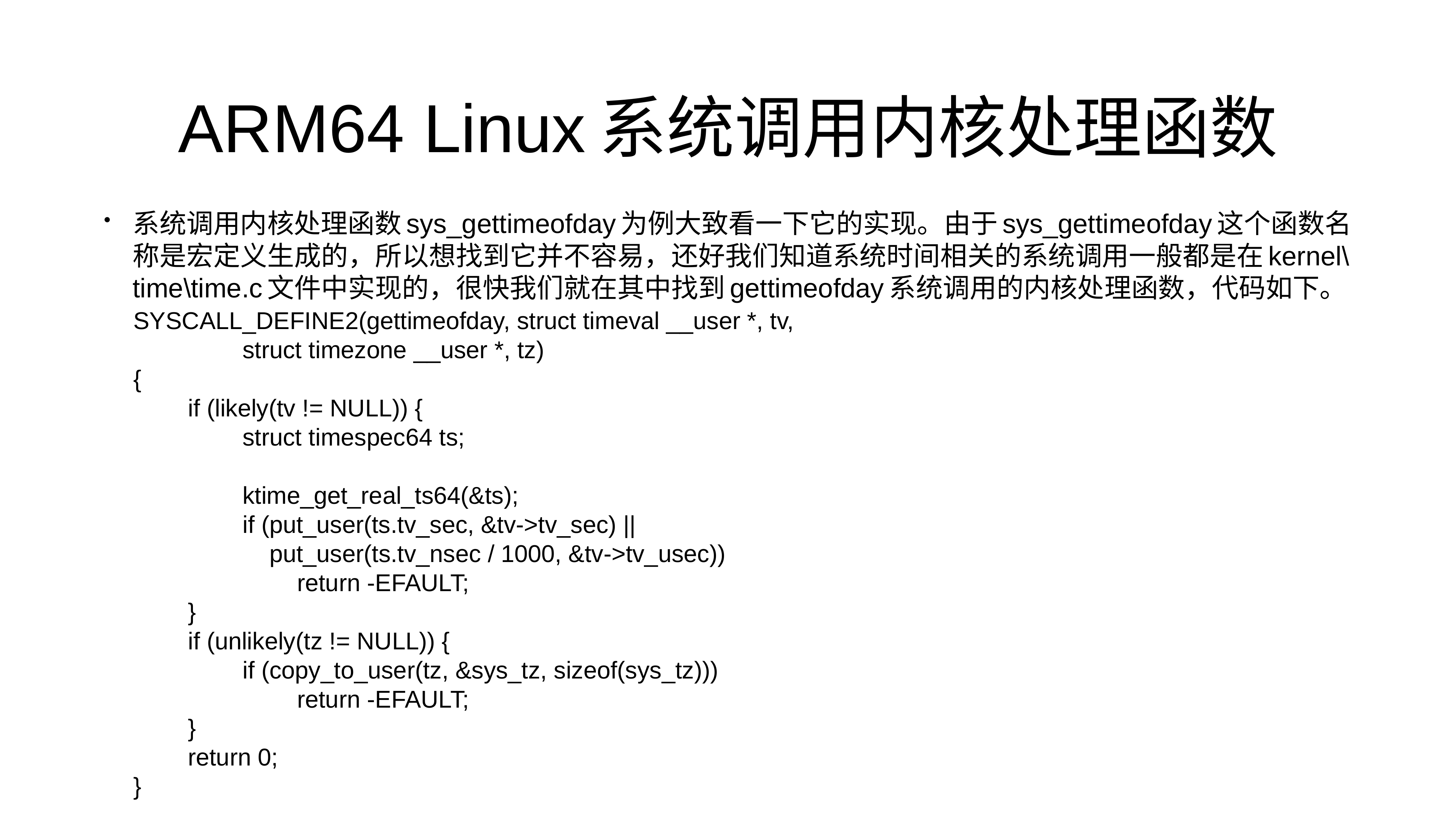

# ARM64 Linux系统调用内核处理函数
系统调用内核处理函数sys_gettimeofday为例大致看一下它的实现。由于sys_gettimeofday这个函数名称是宏定义生成的，所以想找到它并不容易，还好我们知道系统时间相关的系统调用一般都是在kernel\time\time.c文件中实现的，很快我们就在其中找到gettimeofday系统调用的内核处理函数，代码如下。
SYSCALL_DEFINE2(gettimeofday, struct timeval __user *, tv,
		struct timezone __user *, tz)
{
	if (likely(tv != NULL)) {
		struct timespec64 ts;

		ktime_get_real_ts64(&ts);
		if (put_user(ts.tv_sec, &tv->tv_sec) ||
		    put_user(ts.tv_nsec / 1000, &tv->tv_usec))
			return -EFAULT;
	}
	if (unlikely(tz != NULL)) {
		if (copy_to_user(tz, &sys_tz, sizeof(sys_tz)))
			return -EFAULT;
	}
	return 0;
}